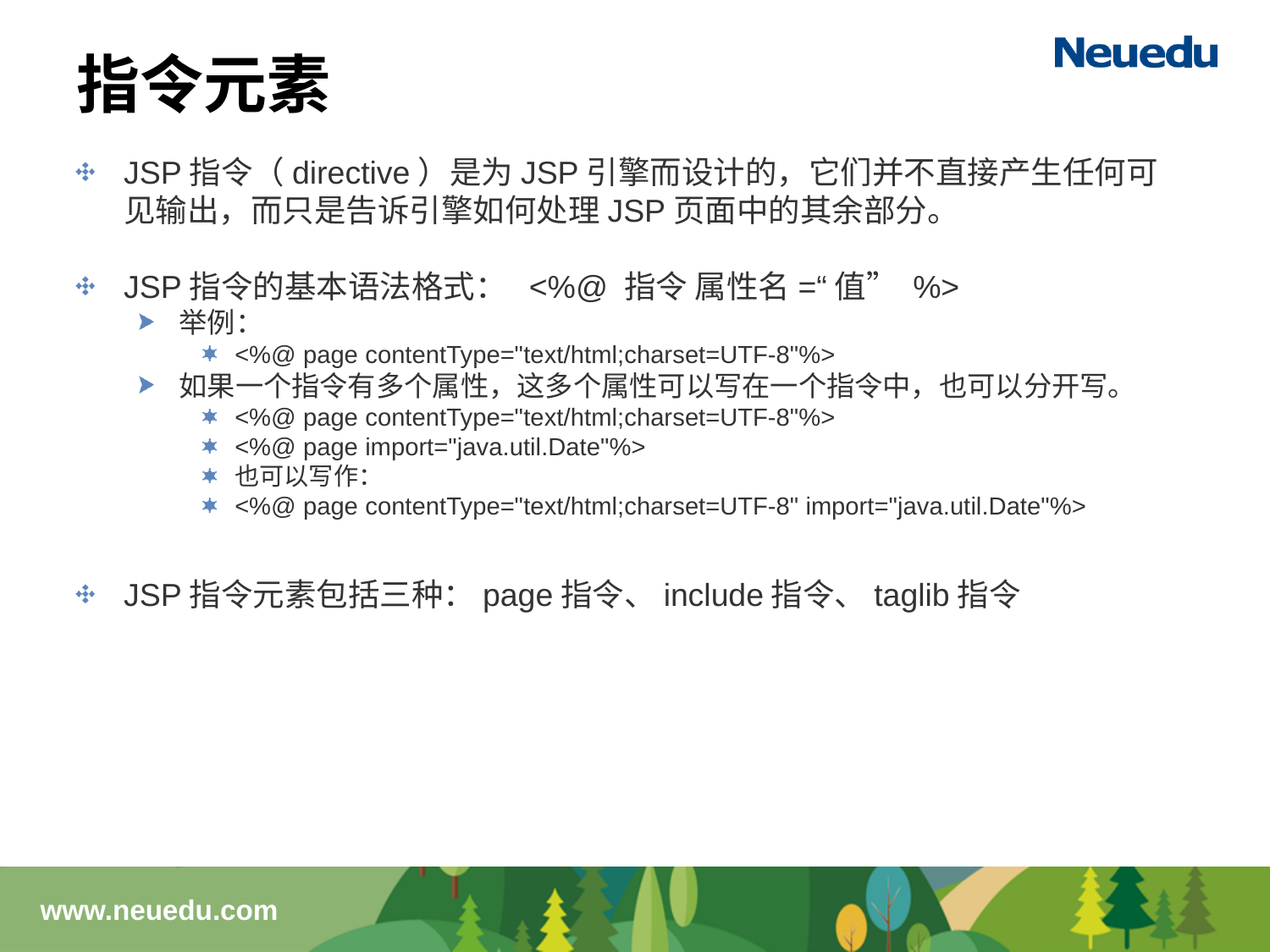

# 指令元素
JSP指令（directive）是为JSP引擎而设计的，它们并不直接产生任何可见输出，而只是告诉引擎如何处理JSP页面中的其余部分。

JSP指令的基本语法格式：  <%@ 指令 属性名=“值” %>
举例：
<%@ page contentType="text/html;charset=UTF-8"%>
如果一个指令有多个属性，这多个属性可以写在一个指令中，也可以分开写。
<%@ page contentType="text/html;charset=UTF-8"%>
<%@ page import="java.util.Date"%>
也可以写作：
<%@ page contentType="text/html;charset=UTF-8" import="java.util.Date"%>

JSP指令元素包括三种：page指令、include指令、taglib指令